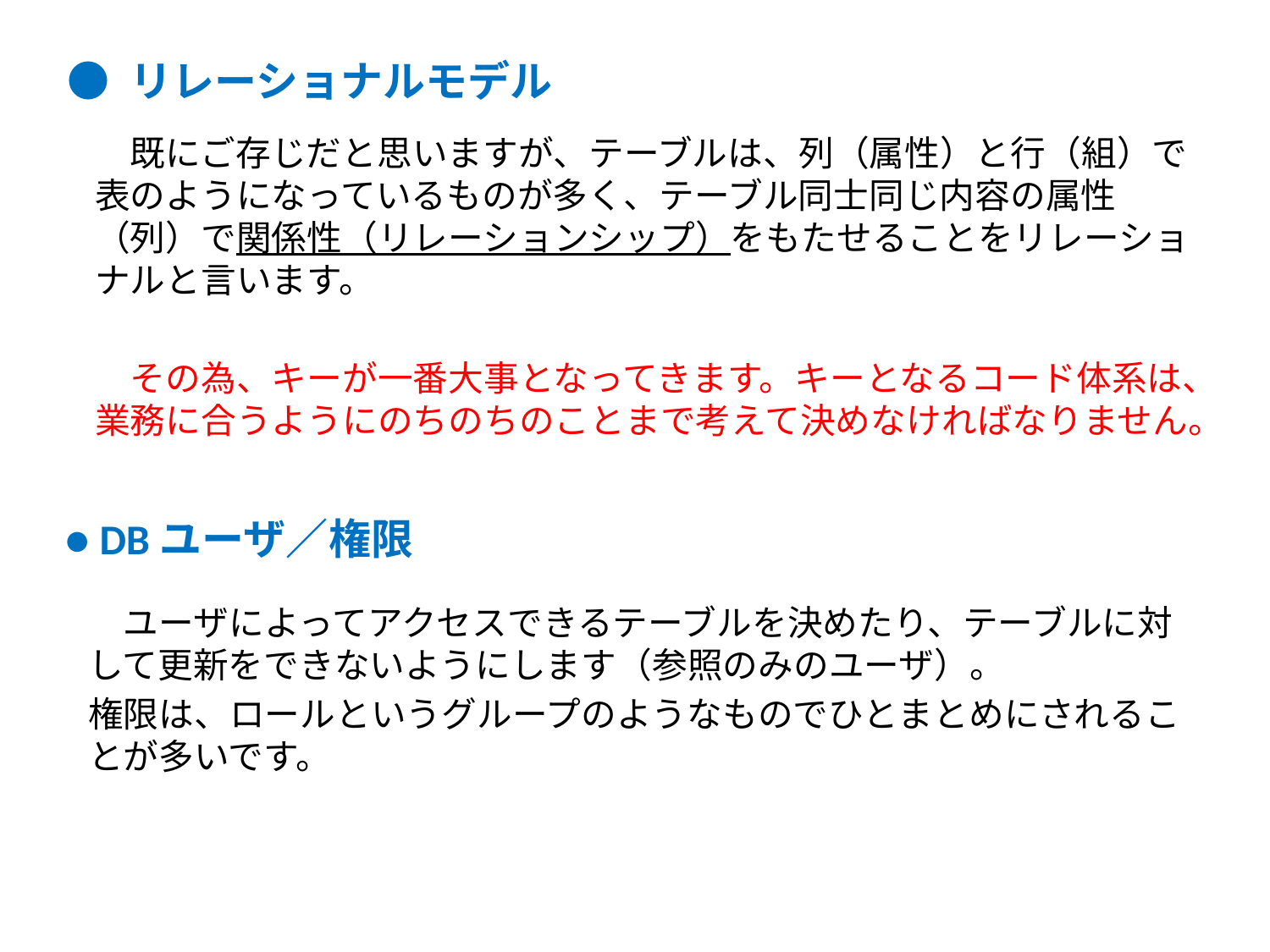

● リレーショナルモデル
　既にご存じだと思いますが、テーブルは、列（属性）と行（組）で表のようになっているものが多く、テーブル同士同じ内容の属性（列）で関係性（リレーションシップ）をもたせることをリレーショナルと言います。

　その為、キーが一番大事となってきます。キーとなるコード体系は、業務に合うようにのちのちのことまで考えて決めなければなりません。
● DBユーザ／権限
　ユーザによってアクセスできるテーブルを決めたり、テーブルに対して更新をできないようにします（参照のみのユーザ）。
権限は、ロールというグループのようなものでひとまとめにされることが多いです。